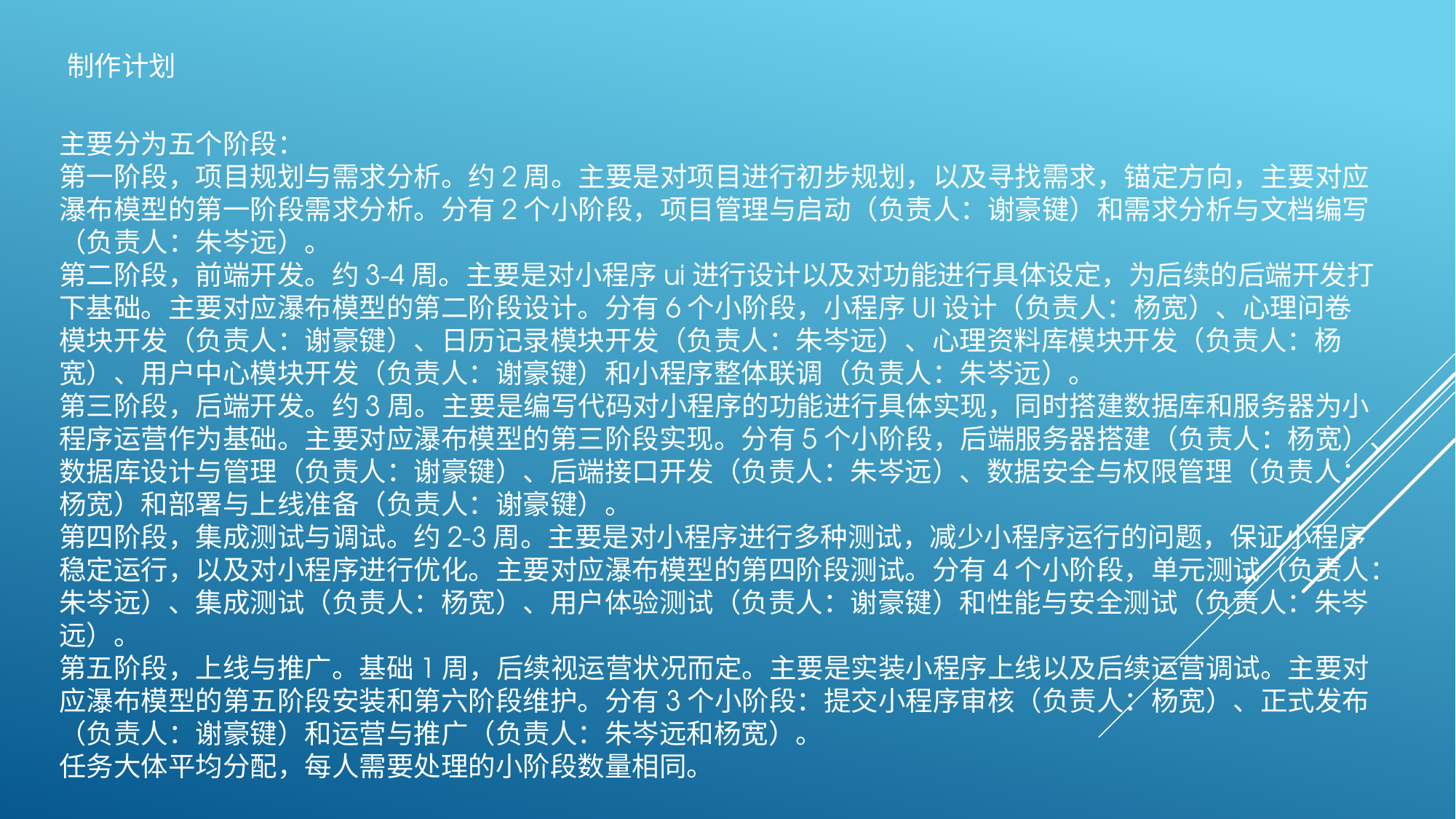

制作计划
主要分为五个阶段：
第一阶段，项目规划与需求分析。约2周。主要是对项目进行初步规划，以及寻找需求，锚定方向，主要对应瀑布模型的第一阶段需求分析。分有2个小阶段，项目管理与启动（负责人：谢豪键）和需求分析与文档编写（负责人：朱岑远）。
第二阶段，前端开发。约3-4周。主要是对小程序ui进行设计以及对功能进行具体设定，为后续的后端开发打下基础。主要对应瀑布模型的第二阶段设计。分有6个小阶段，小程序UI设计（负责人：杨宽）、心理问卷模块开发（负责人：谢豪键）、日历记录模块开发（负责人：朱岑远）、心理资料库模块开发（负责人：杨宽）、用户中心模块开发（负责人：谢豪键）和小程序整体联调（负责人：朱岑远）。
第三阶段，后端开发。约3周。主要是编写代码对小程序的功能进行具体实现，同时搭建数据库和服务器为小程序运营作为基础。主要对应瀑布模型的第三阶段实现。分有5个小阶段，后端服务器搭建（负责人：杨宽）、数据库设计与管理（负责人：谢豪键）、后端接口开发（负责人：朱岑远）、数据安全与权限管理（负责人：杨宽）和部署与上线准备（负责人：谢豪键）。
第四阶段，集成测试与调试。约2-3周。主要是对小程序进行多种测试，减少小程序运行的问题，保证小程序稳定运行，以及对小程序进行优化。主要对应瀑布模型的第四阶段测试。分有4个小阶段，单元测试（负责人：朱岑远）、集成测试（负责人：杨宽）、用户体验测试（负责人：谢豪键）和性能与安全测试（负责人：朱岑远）。
第五阶段，上线与推广。基础1周，后续视运营状况而定。主要是实装小程序上线以及后续运营调试。主要对应瀑布模型的第五阶段安装和第六阶段维护。分有3个小阶段：提交小程序审核（负责人：杨宽）、正式发布（负责人：谢豪键）和运营与推广（负责人：朱岑远和杨宽）。
任务大体平均分配，每人需要处理的小阶段数量相同。